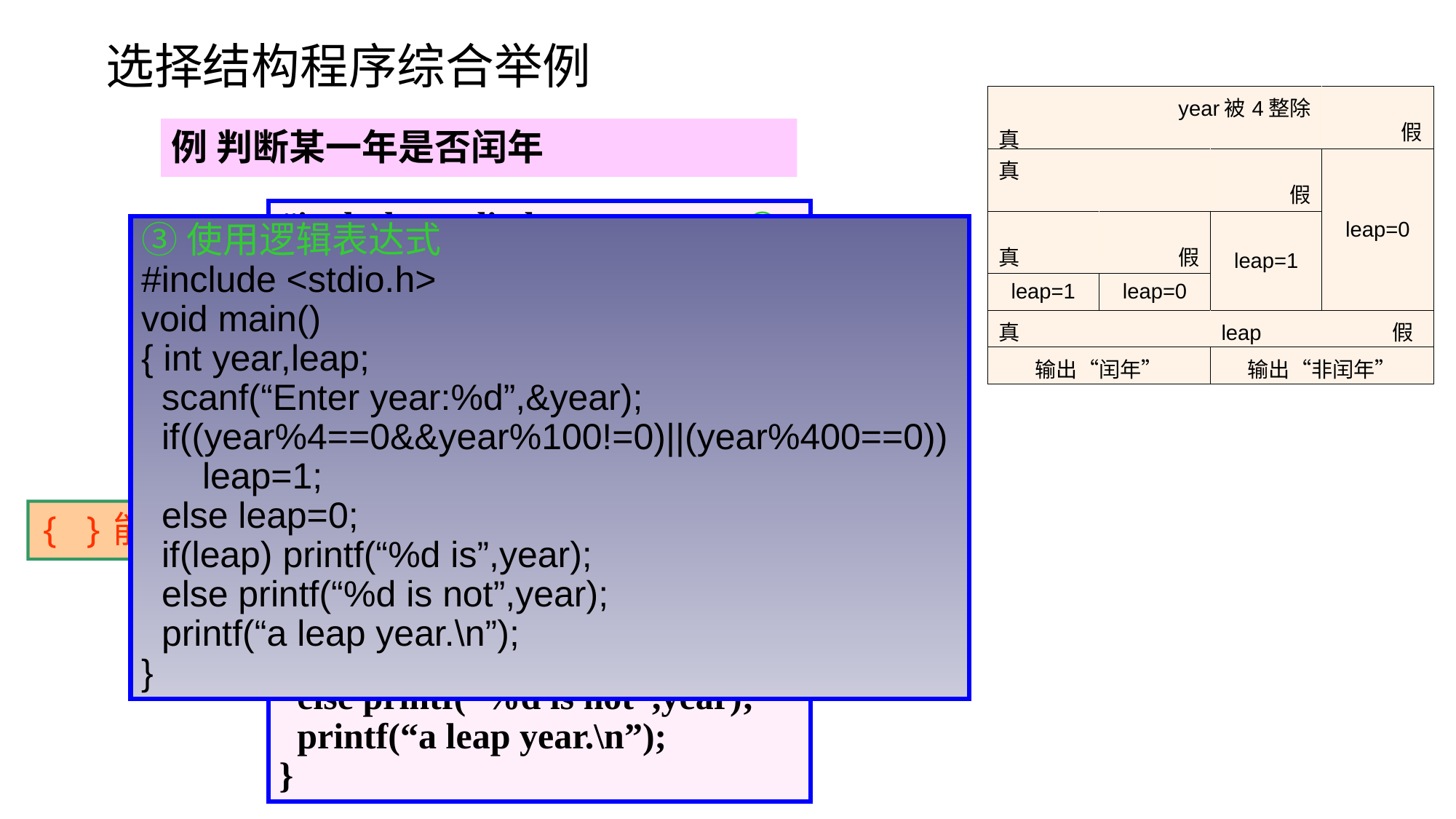

# 选择结构程序综合举例
| year被4整除 真 |  |  | 假 |
| --- | --- | --- | --- |
| 真 |  | 假 | leap=0 |
| 真 | 假 | leap=1 |  |
| leap=1 | leap=0 |  |  |
| 真 |  | leap 假 |  |
| 输出“闰年” |  | 输出“非闰年” |  |
例 判断某一年是否闰年
#include <stdio.h>                    ②
void main()
{ int year,leap;
  scanf(“Enter year:%d”,&year);
  if(year%4!=0)
      leap=0;
  else if(year%100!=0)
            leap=1;
         else if(year%400!=0)
                   leap=0;
                else leap=1;
  if(leap) printf(“%d is”,year);
  else printf(“%d is not”,year);
  printf(“a leap year.\n”);
}
#include <stdio.h>                    ①
void main()
{ int year,leap;
  scanf(“Enter year:%d”,&year);
  if(year%4==0)
    { if(year%100==0)
         { if(year%400==0) leap=1;
           else leap=0;}
       else leap=1;}
  else leap=0;
  if(leap) printf(“%d is”,year);
  else printf(“%d is not”,year);
  printf(“a leap year.\n”);
}
③使用逻辑表达式
#include <stdio.h>
void main()
{ int year,leap;
  scanf(“Enter year:%d”,&year);
  if((year%4==0&&year%100!=0)||(year%400==0))
      leap=1;
  else leap=0;
  if(leap) printf(“%d is”,year);
  else printf(“%d is not”,year);
  printf(“a leap year.\n”);
}
{ }能省略吗？